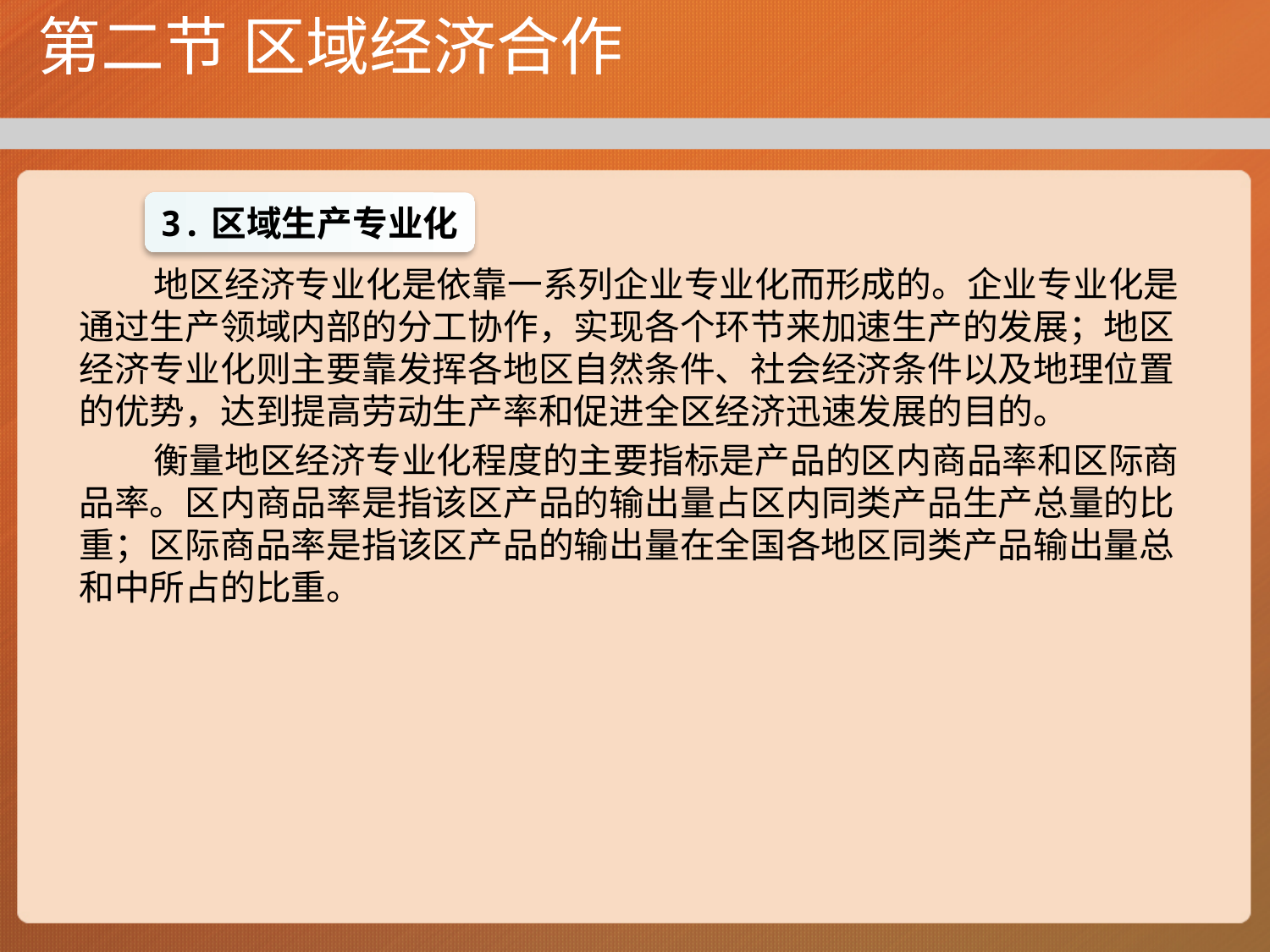

# 第二节 区域经济合作
3.区域生产专业化

地区经济专业化是依靠一系列企业专业化而形成的。企业专业化是通过生产领域内部的分工协作，实现各个环节来加速生产的发展；地区经济专业化则主要靠发挥各地区自然条件、社会经济条件以及地理位置的优势，达到提高劳动生产率和促进全区经济迅速发展的目的。
衡量地区经济专业化程度的主要指标是产品的区内商品率和区际商品率。区内商品率是指该区产品的输出量占区内同类产品生产总量的比重；区际商品率是指该区产品的输出量在全国各地区同类产品输出量总和中所占的比重。